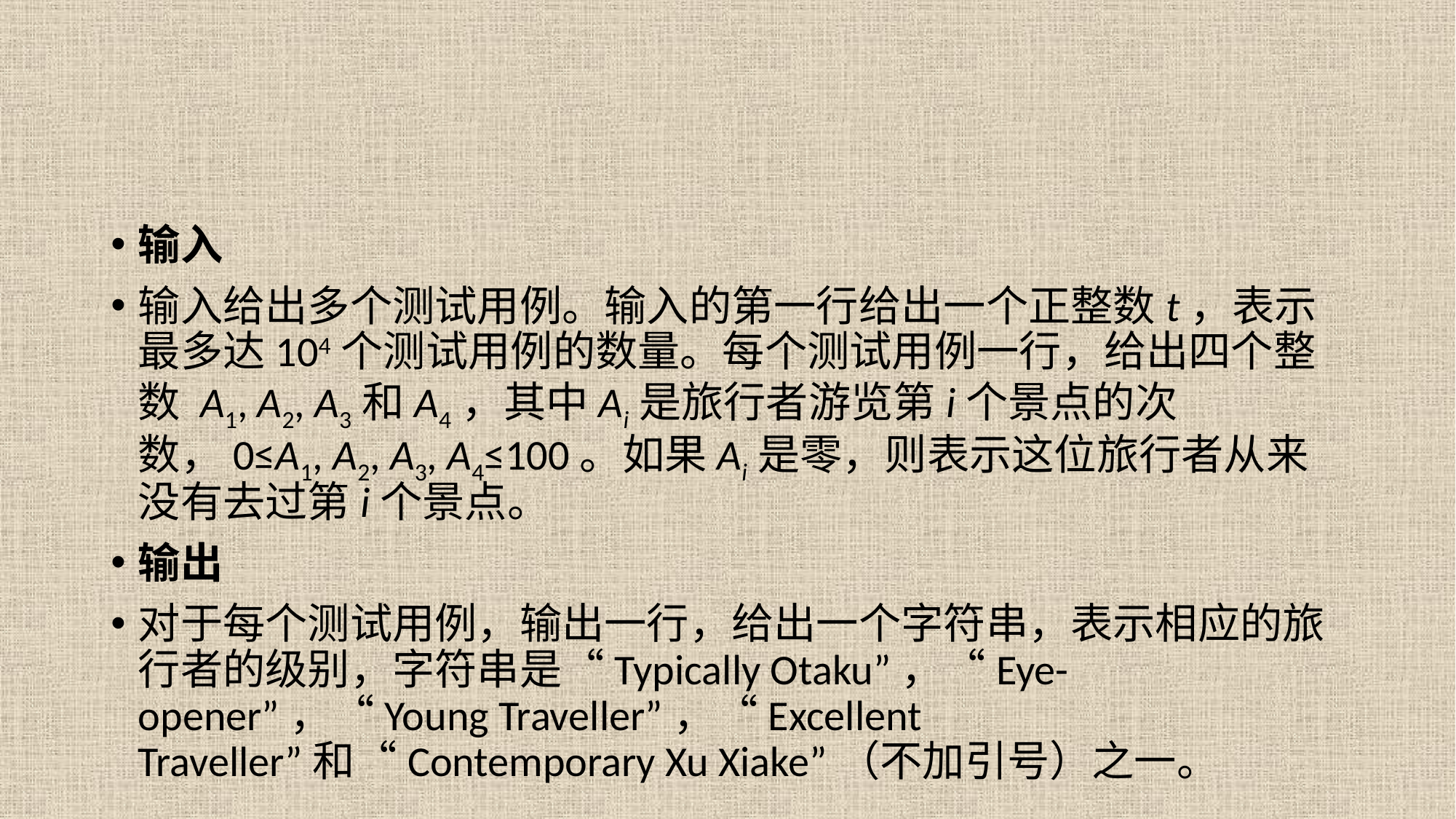

#
输入
输入给出多个测试用例。输入的第一行给出一个正整数t，表示最多达104个测试用例的数量。每个测试用例一行，给出四个整数 A1, A2, A3和A4，其中Ai是旅行者游览第i个景点的次数，0≤A1, A2, A3, A4≤100。如果Ai是零，则表示这位旅行者从来没有去过第i个景点。
输出
对于每个测试用例，输出一行，给出一个字符串，表示相应的旅行者的级别，字符串是“Typically Otaku”，“Eye-opener”，“Young Traveller”，“Excellent Traveller”和“Contemporary Xu Xiake”（不加引号）之一。